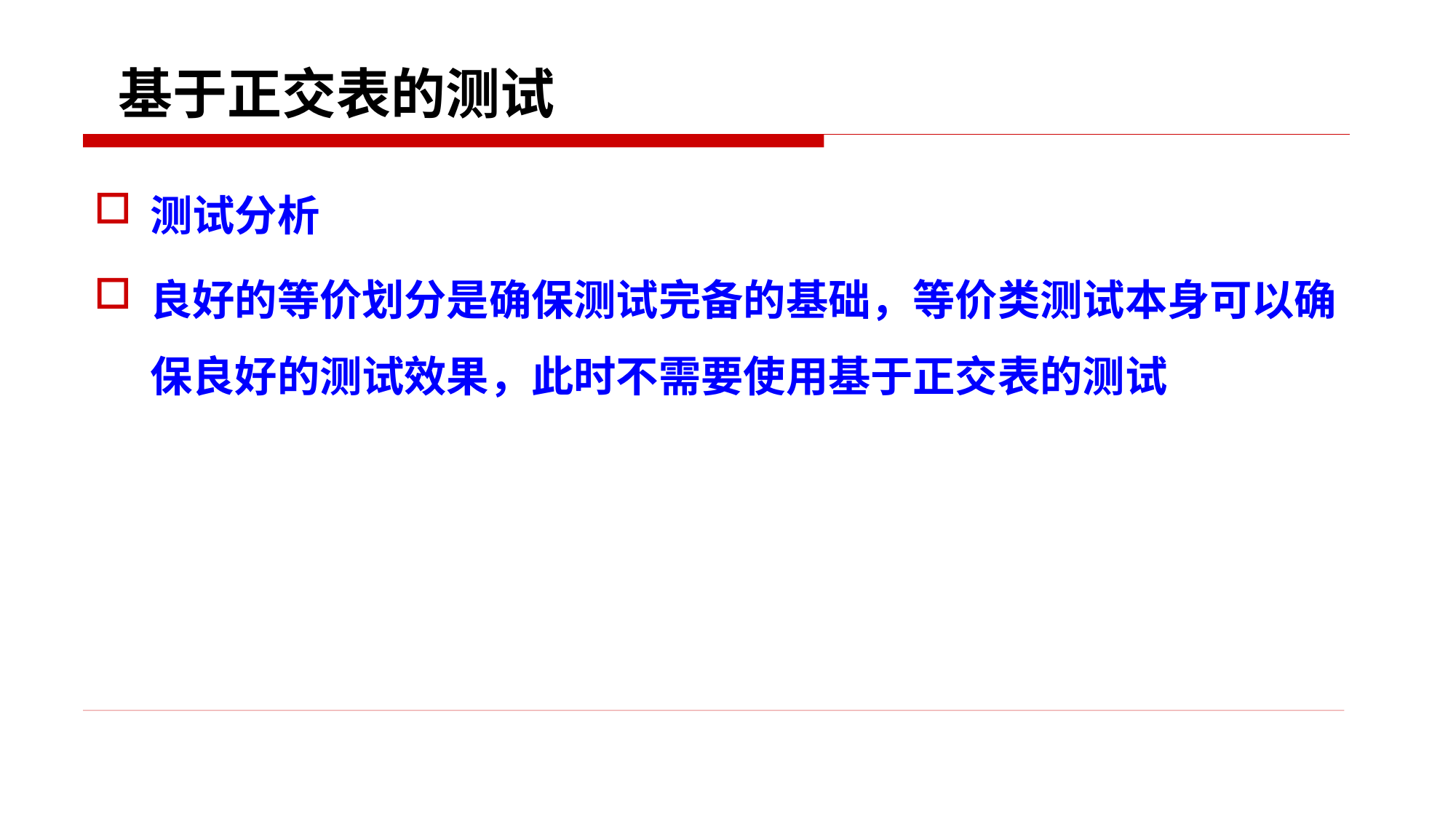

# 基于正交表的测试
测试分析
良好的等价划分是确保测试完备的基础，等价类测试本身可以确保良好的测试效果，此时不需要使用基于正交表的测试